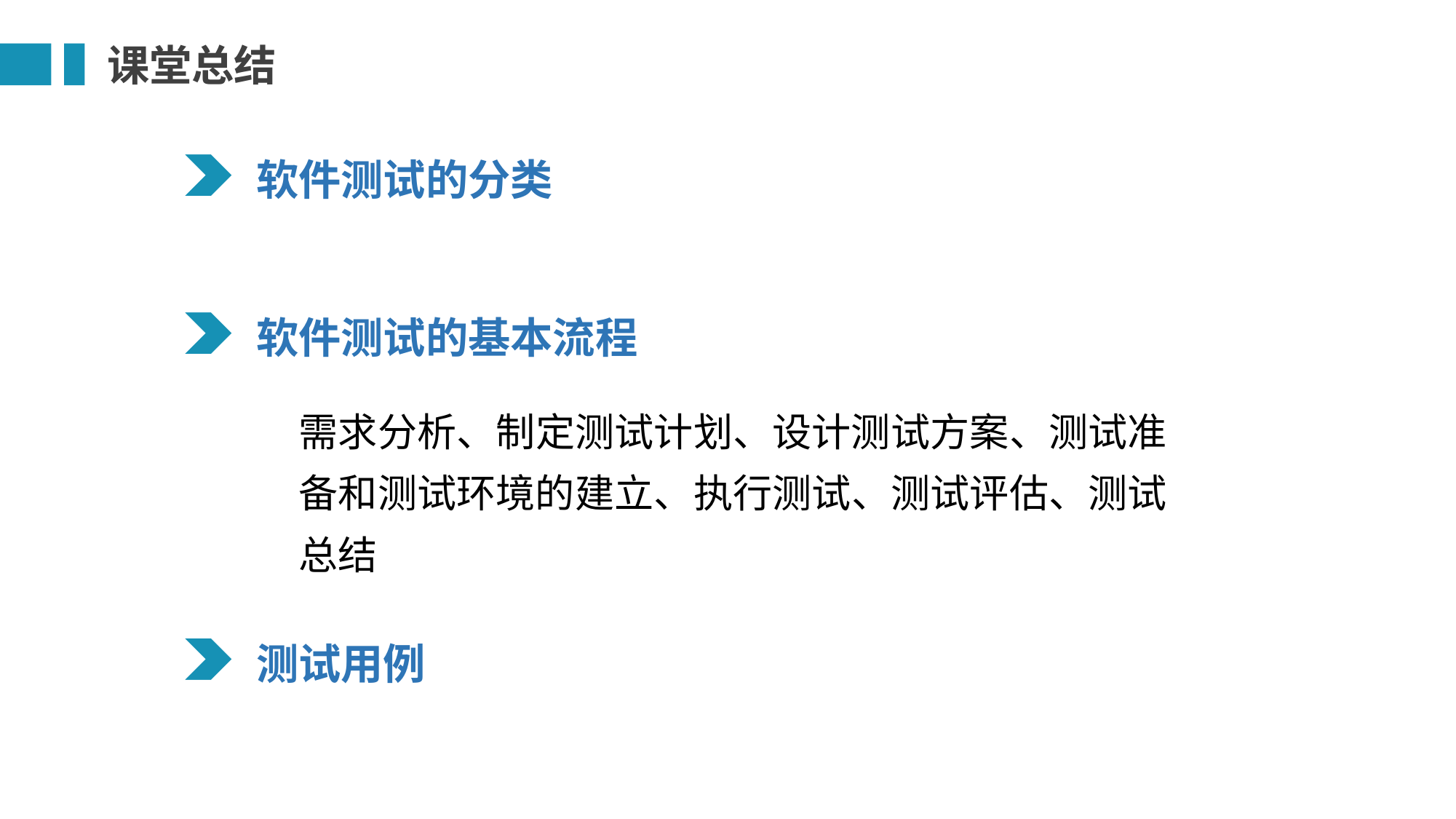

课堂总结

软件测试的分类

软件测试的基本流程
需求分析、制定测试计划、设计测试方案、测试准备和测试环境的建立、执行测试、测试评估、测试总结

测试用例
98